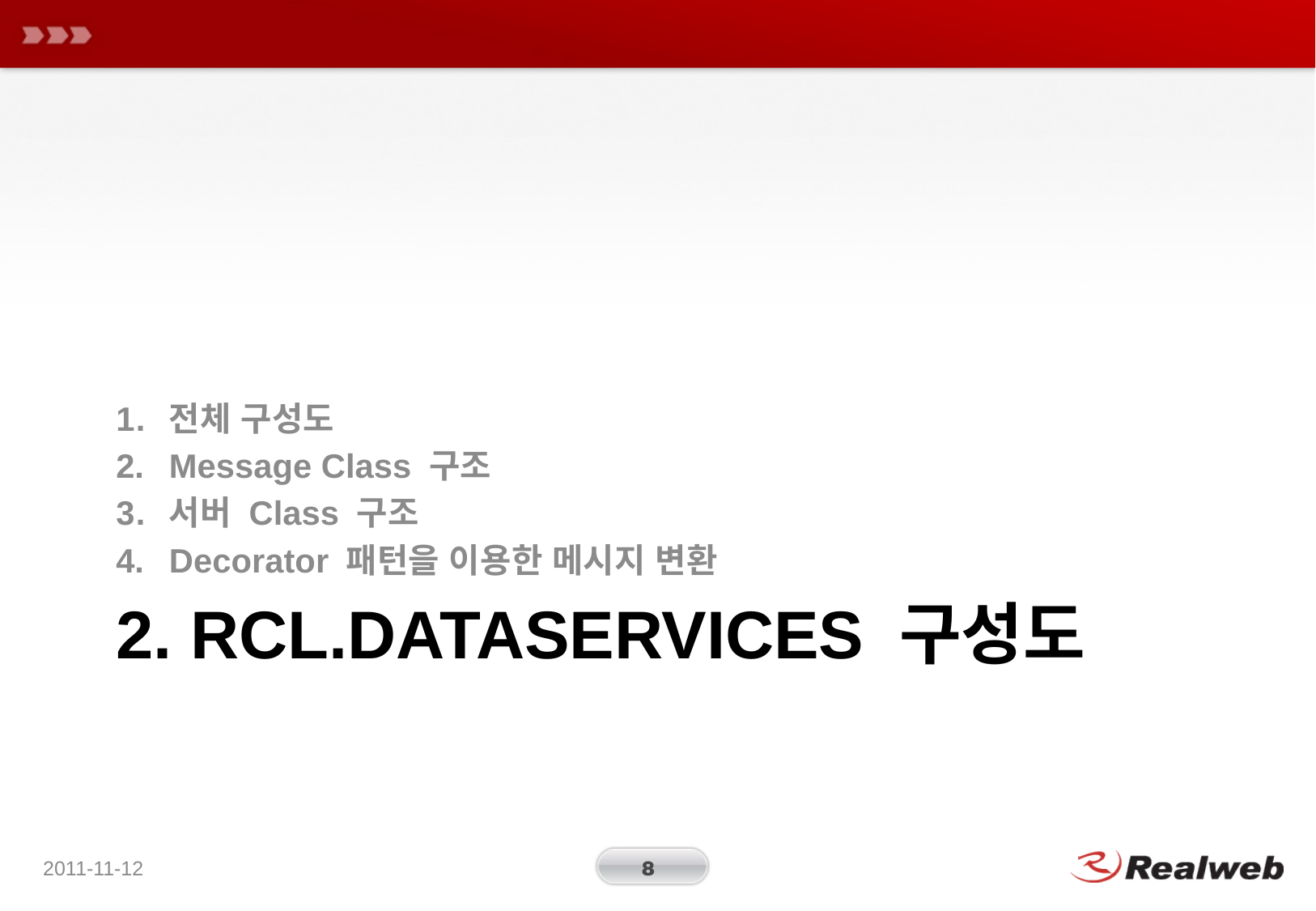

전체 구성도
Message Class 구조
서버 Class 구조
Decorator 패턴을 이용한 메시지 변환
# 2. RCL.DataServices 구성도
2011-11-12
8